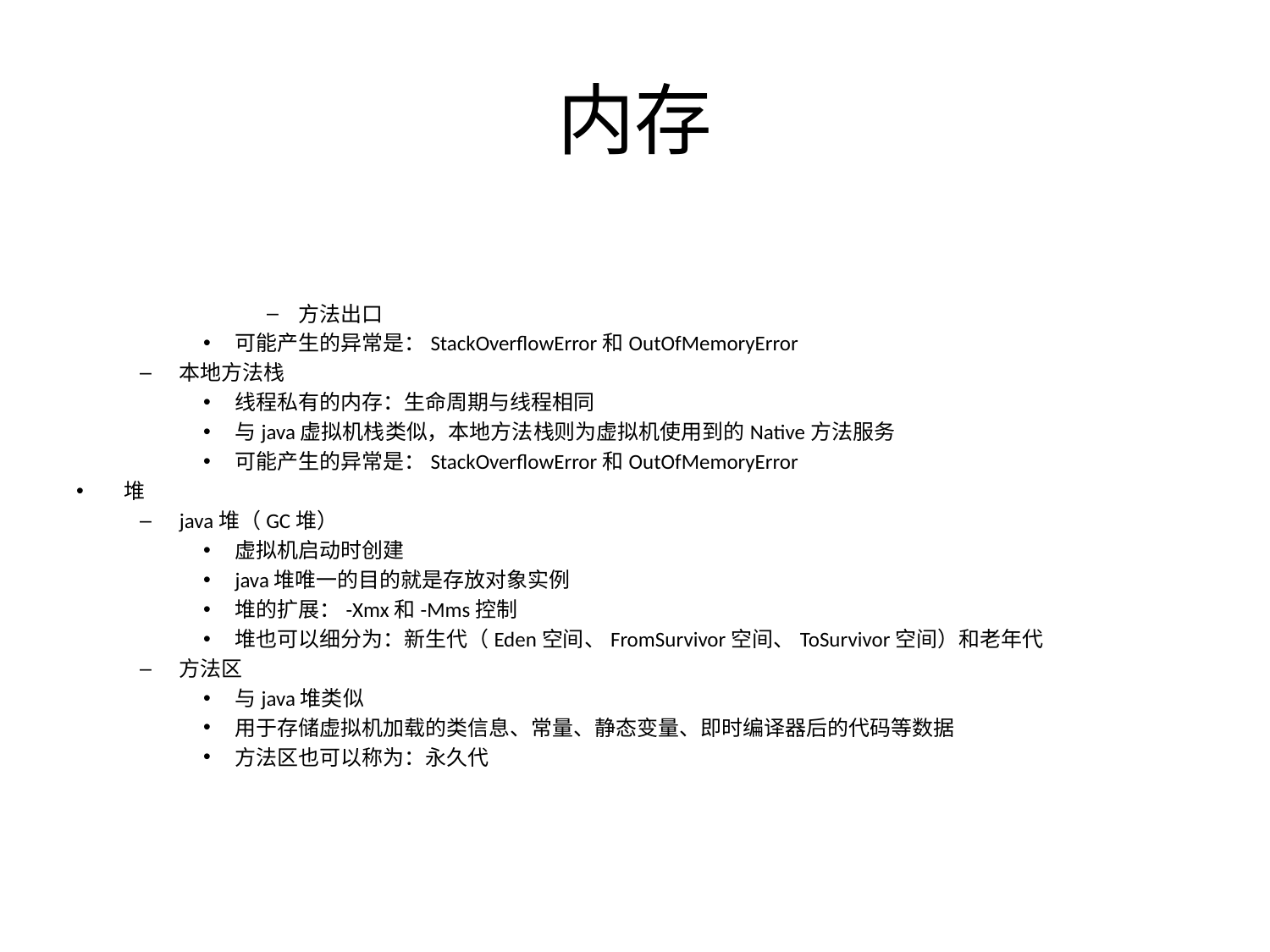

# 内存

方法出口
可能产生的异常是：StackOverflowError和OutOfMemoryError
本地方法栈
线程私有的内存：生命周期与线程相同
与java虚拟机栈类似，本地方法栈则为虚拟机使用到的Native方法服务
可能产生的异常是：StackOverflowError和OutOfMemoryError
堆
java堆（GC堆）
虚拟机启动时创建
java堆唯一的目的就是存放对象实例
堆的扩展：-Xmx和-Mms控制
堆也可以细分为：新生代（Eden空间、FromSurvivor空间、ToSurvivor空间）和老年代
方法区
与java堆类似
用于存储虚拟机加载的类信息、常量、静态变量、即时编译器后的代码等数据
方法区也可以称为：永久代